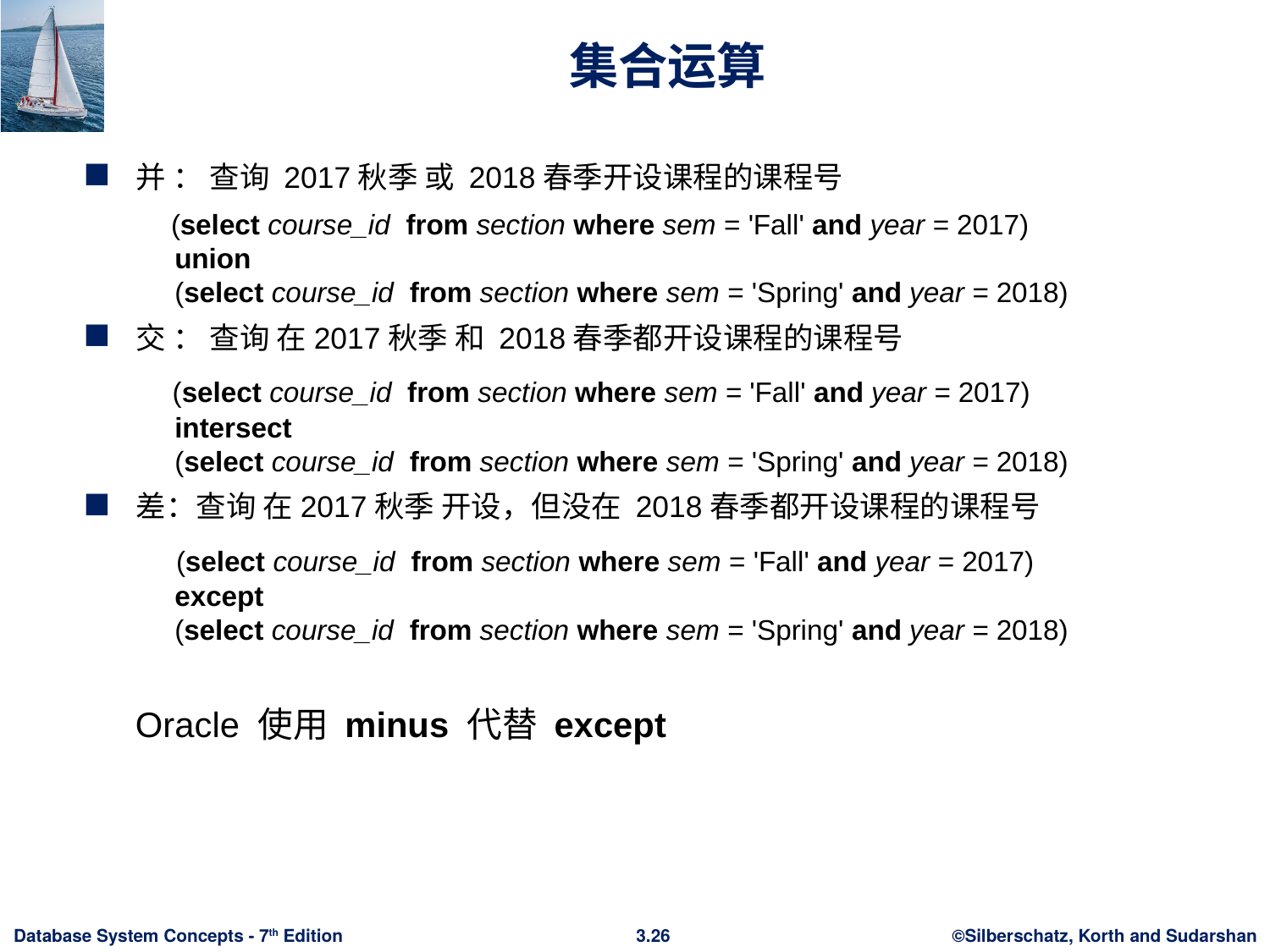

# 集合运算
并 ： 查询 2017秋季 或 2018春季开设课程的课程号
          (select course_id  from section where sem = 'Fall' and year = 2017)
           union
           (select course_id  from section where sem = 'Spring' and year = 2018)
交 ： 查询 在2017秋季 和 2018春季都开设课程的课程号
          (select course_id  from section where sem = 'Fall' and year = 2017)
           intersect
           (select course_id  from section where sem = 'Spring' and year = 2018)
差：查询 在2017秋季 开设，但没在 2018春季都开设课程的课程号
         (select course_id  from section where sem = 'Fall' and year = 2017)
           except
           (select course_id  from section where sem = 'Spring' and year = 2018)

      Oracle 使用 minus 代替 except